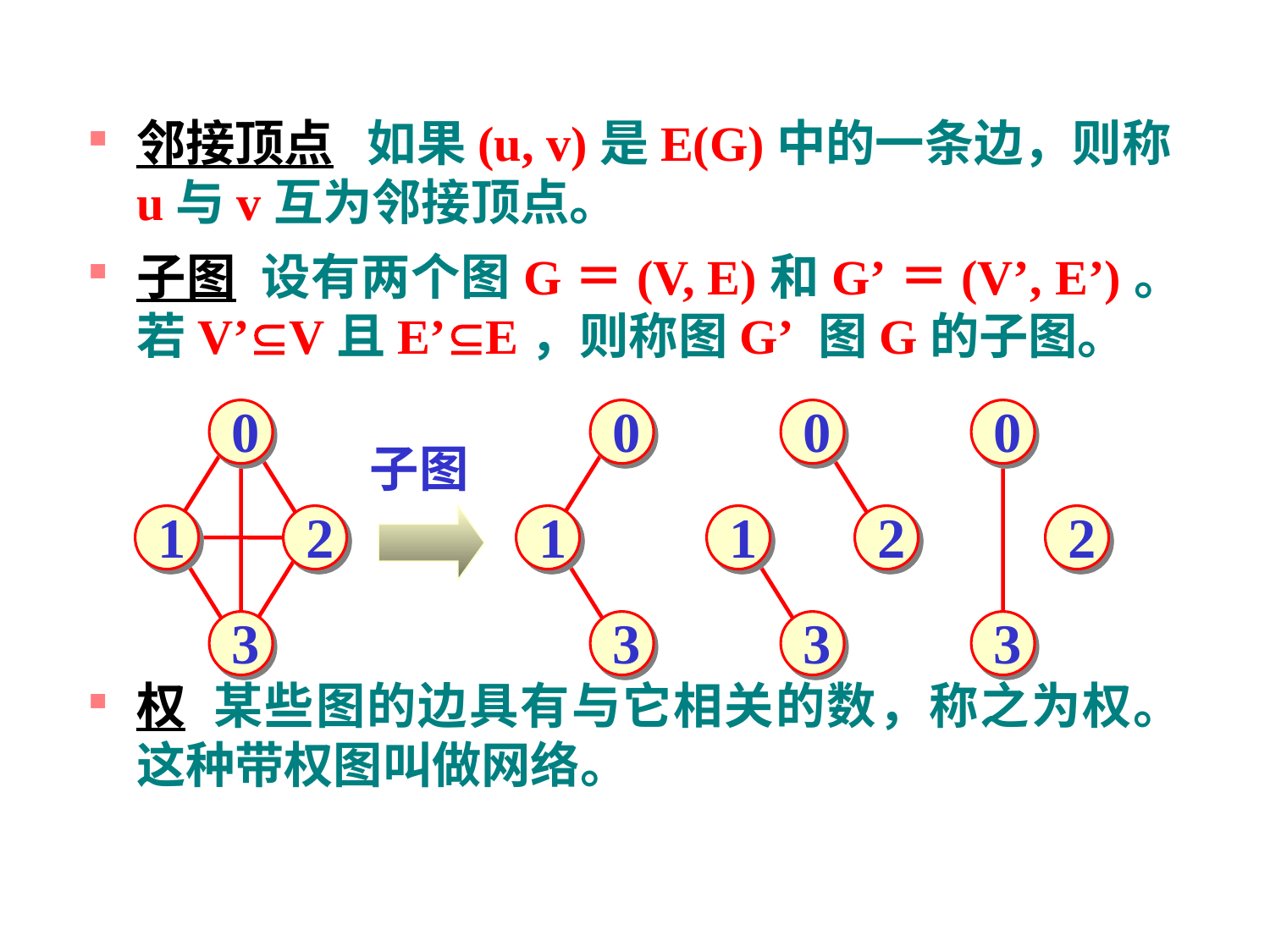

#
邻接顶点   如果(u, v)是E(G)中的一条边，则称u与v互为邻接顶点。
子图  设有两个图G＝(V, E)和G’＝(V’, E’)。若V’⊆V且E’⊆E，则称图G’ 图G的子图。

权  某些图的边具有与它相关的数，称之为权。这种带权图叫做网络。
0
0
0
0

子图

1
2
1
1
2
2

3
3
3
3

5